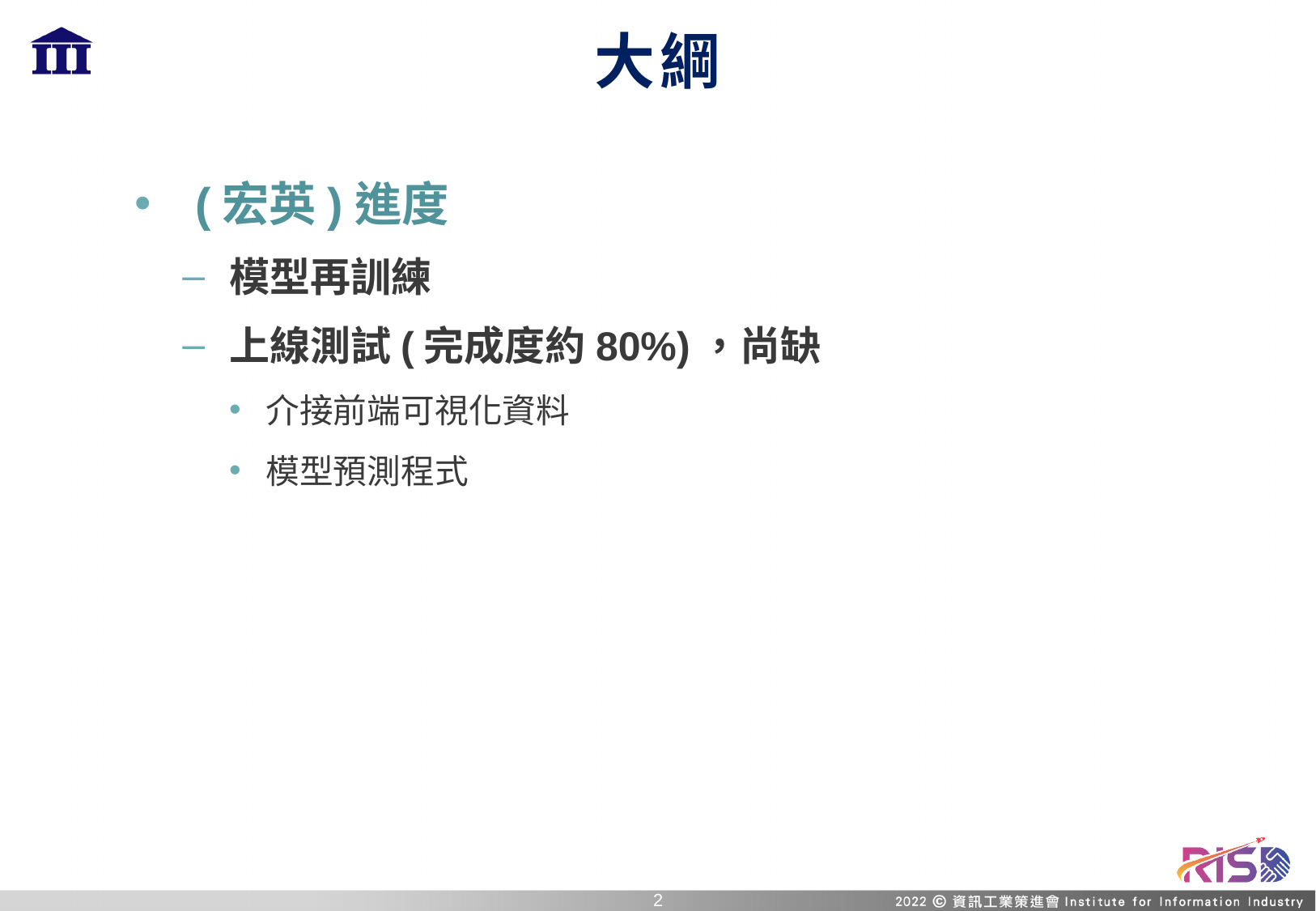

大綱
(宏英)進度
模型再訓練
上線測試(完成度約80%)，尚缺
介接前端可視化資料
模型預測程式
2